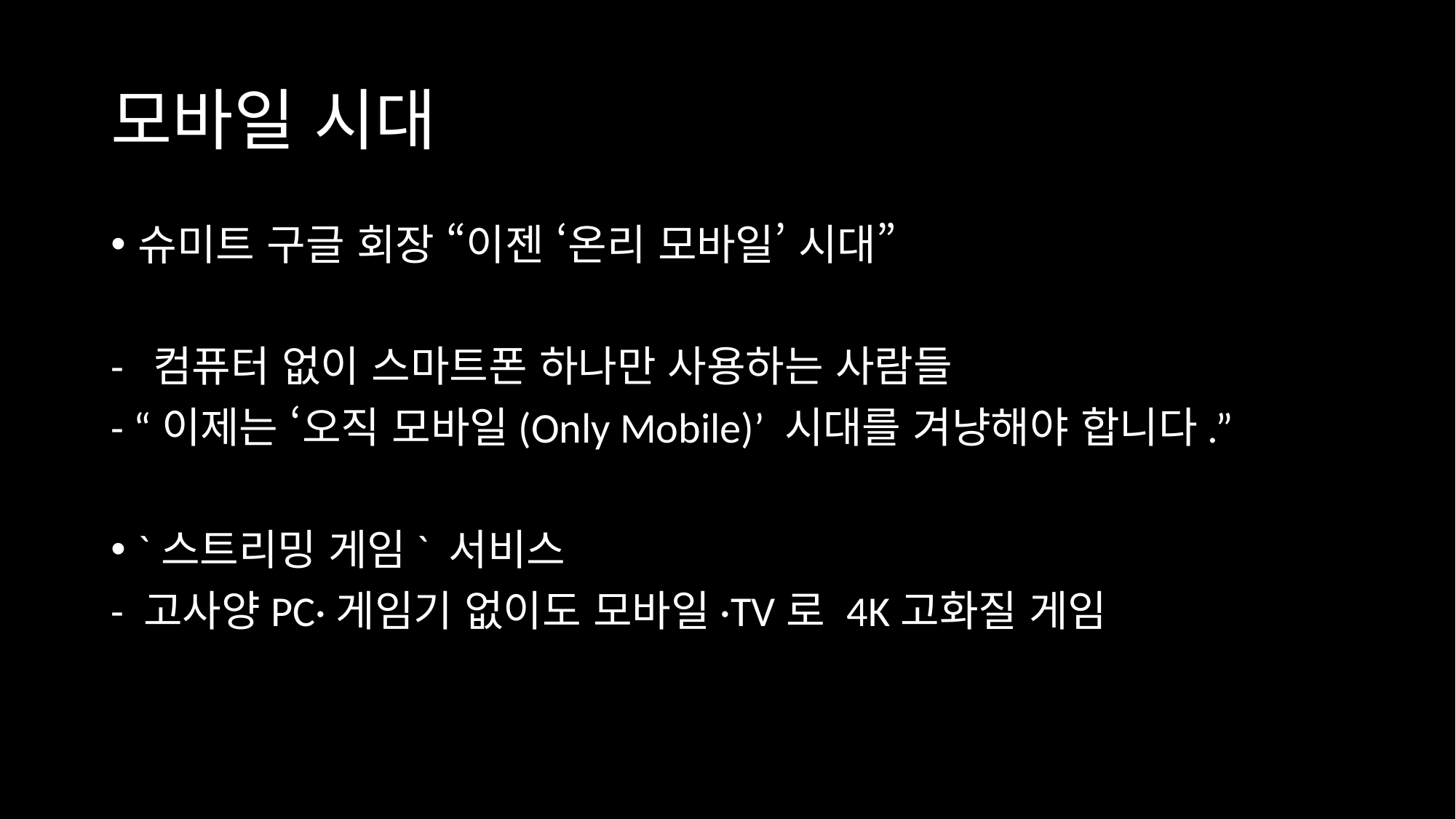

# 모바일 시대
슈미트 구글 회장 “이젠 ‘온리 모바일’ 시대”

-  컴퓨터 없이 스마트폰 하나만 사용하는 사람들
- “이제는 ‘오직 모바일(Only Mobile)’ 시대를 겨냥해야 합니다.”

`스트리밍 게임` 서비스
- 고사양PC·게임기 없이도 모바일·TV로 4K고화질 게임